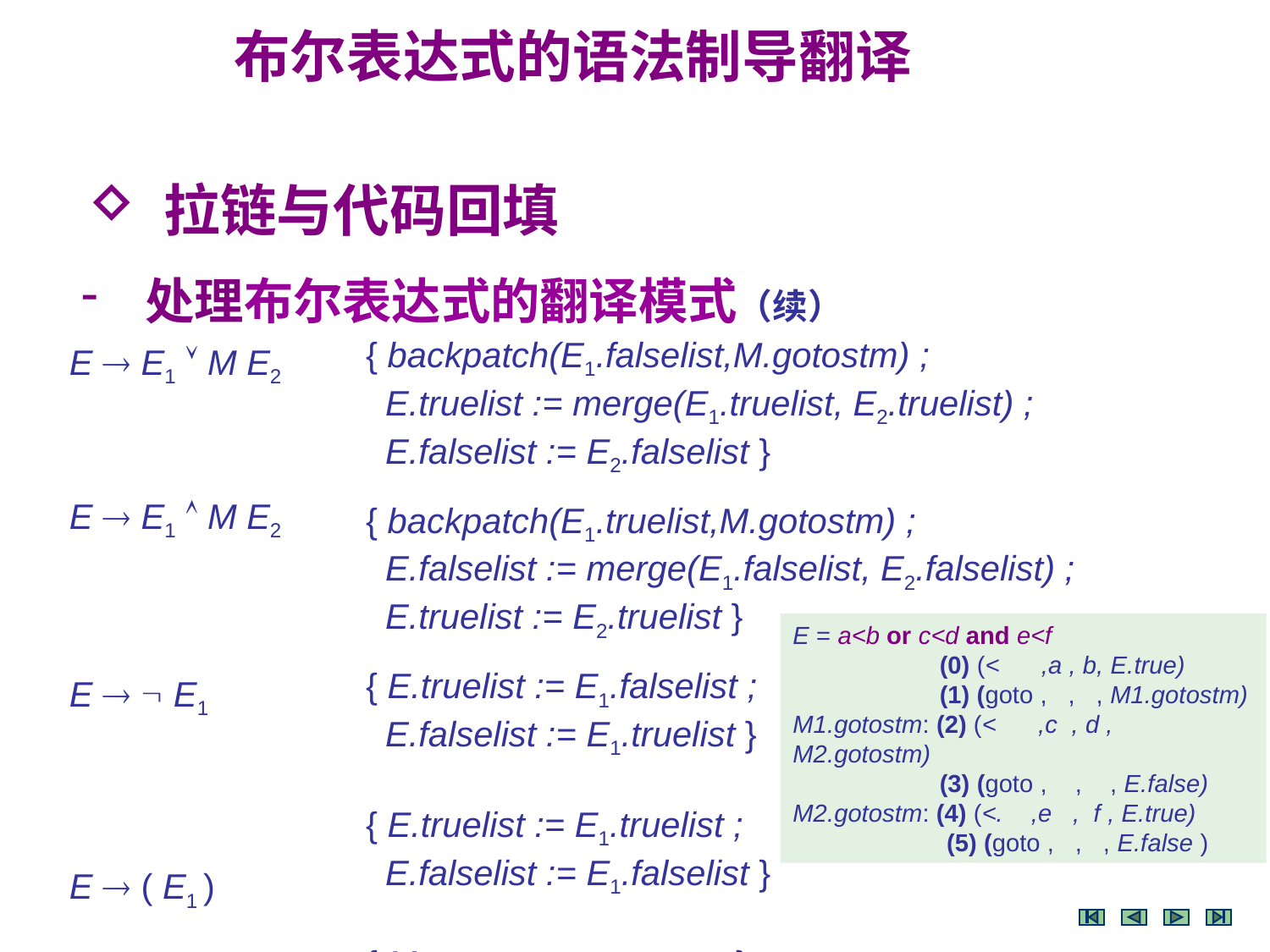

布尔表达式的语法制导翻译
 拉链与代码回填
  处理布尔表达式的翻译模式（续）
{ backpatch(E1.falselist,M.gotostm) ;
  E.truelist := merge(E1.truelist, E2.truelist) ;
  E.falselist := E2.falselist }

{ backpatch(E1.truelist,M.gotostm) ;
  E.falselist := merge(E1.falselist, E2.falselist) ;
  E.truelist := E2.truelist }

{ E.truelist := E1.falselist ;
  E.falselist := E1.truelist }

{ E.truelist := E1.truelist ;
  E.falselist := E1.falselist }

{ M.gotostm := nextstm }

E → E1 ∨ M E2

E → E1 ∧ M E2

E → ¬ E1

E → ( E1 )

M → ε
E = a<b or c<d and e<f
                     (0) (<      ,a , b, E.true)
                     (1) (goto ,   ,   , M1.gotostm)
M1.gotostm: (2) (<      ,c  , d , M2.gotostm)
                     (3) (goto ,    ,    , E.false)
M2.gotostm: (4) (<.    ,e   ,  f , E.true)
                      (5) (goto ,   ,   , E.false )